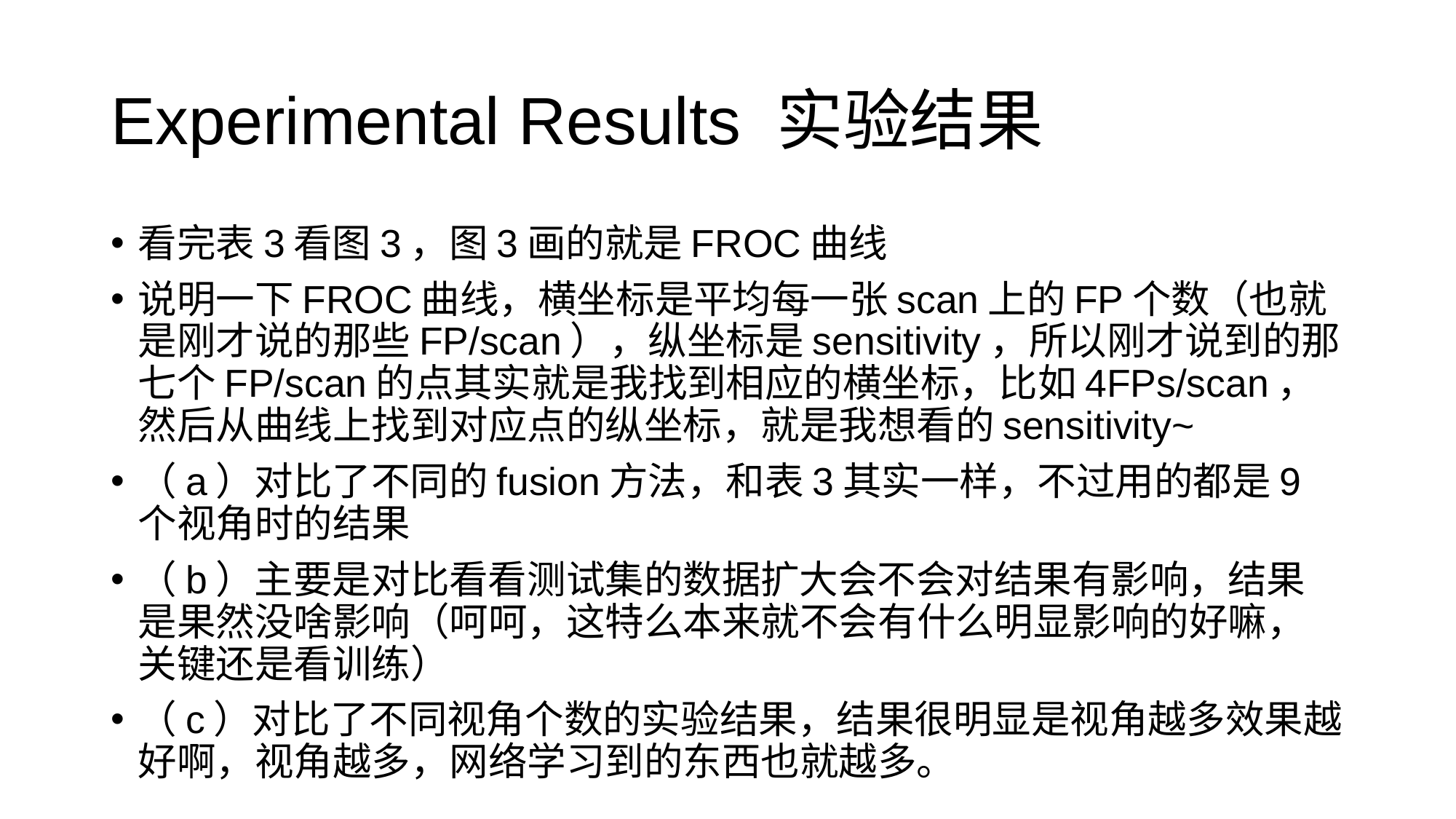

# Experimental Results 实验结果
看完表3看图3，图3画的就是FROC曲线
说明一下FROC曲线，横坐标是平均每一张scan上的FP个数（也就是刚才说的那些FP/scan），纵坐标是sensitivity，所以刚才说到的那七个FP/scan的点其实就是我找到相应的横坐标，比如4FPs/scan，然后从曲线上找到对应点的纵坐标，就是我想看的sensitivity~
（a）对比了不同的fusion方法，和表3其实一样，不过用的都是9个视角时的结果
（b）主要是对比看看测试集的数据扩大会不会对结果有影响，结果是果然没啥影响（呵呵，这特么本来就不会有什么明显影响的好嘛，关键还是看训练）
（c）对比了不同视角个数的实验结果，结果很明显是视角越多效果越好啊，视角越多，网络学习到的东西也就越多。